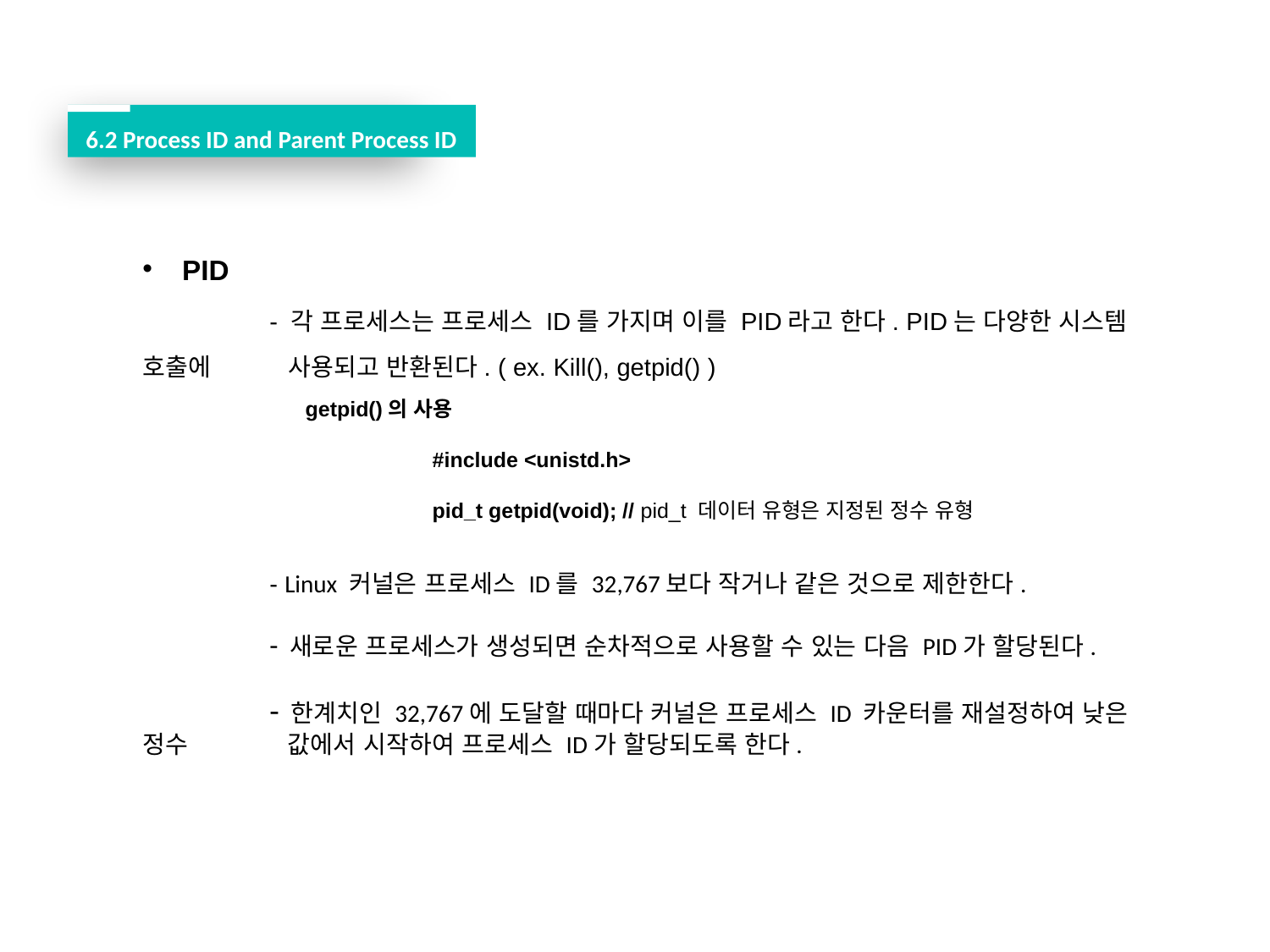

6.2 Process ID and Parent Process ID

PID
	- 각 프로세스는 프로세스 ID를 가지며 이를 PID라고 한다. PID는 다양한 시스템 호출에 	   사용되고 반환된다. ( ex. Kill(), getpid() )

getpid()의 사용

	#include <unistd.h>

	pid_t getpid(void); // pid_t 데이터 유형은 지정된 정수 유형

	- Linux 커널은 프로세스 ID를 32,767보다 작거나 같은 것으로 제한한다.

	- 새로운 프로세스가 생성되면 순차적으로 사용할 수 있는 다음 PID가 할당된다.

 	- 한계치인 32,767에 도달할 때마다 커널은 프로세스 ID 카운터를 재설정하여 낮은 정수 	   값에서 시작하여 프로세스 ID가 할당되도록 한다.